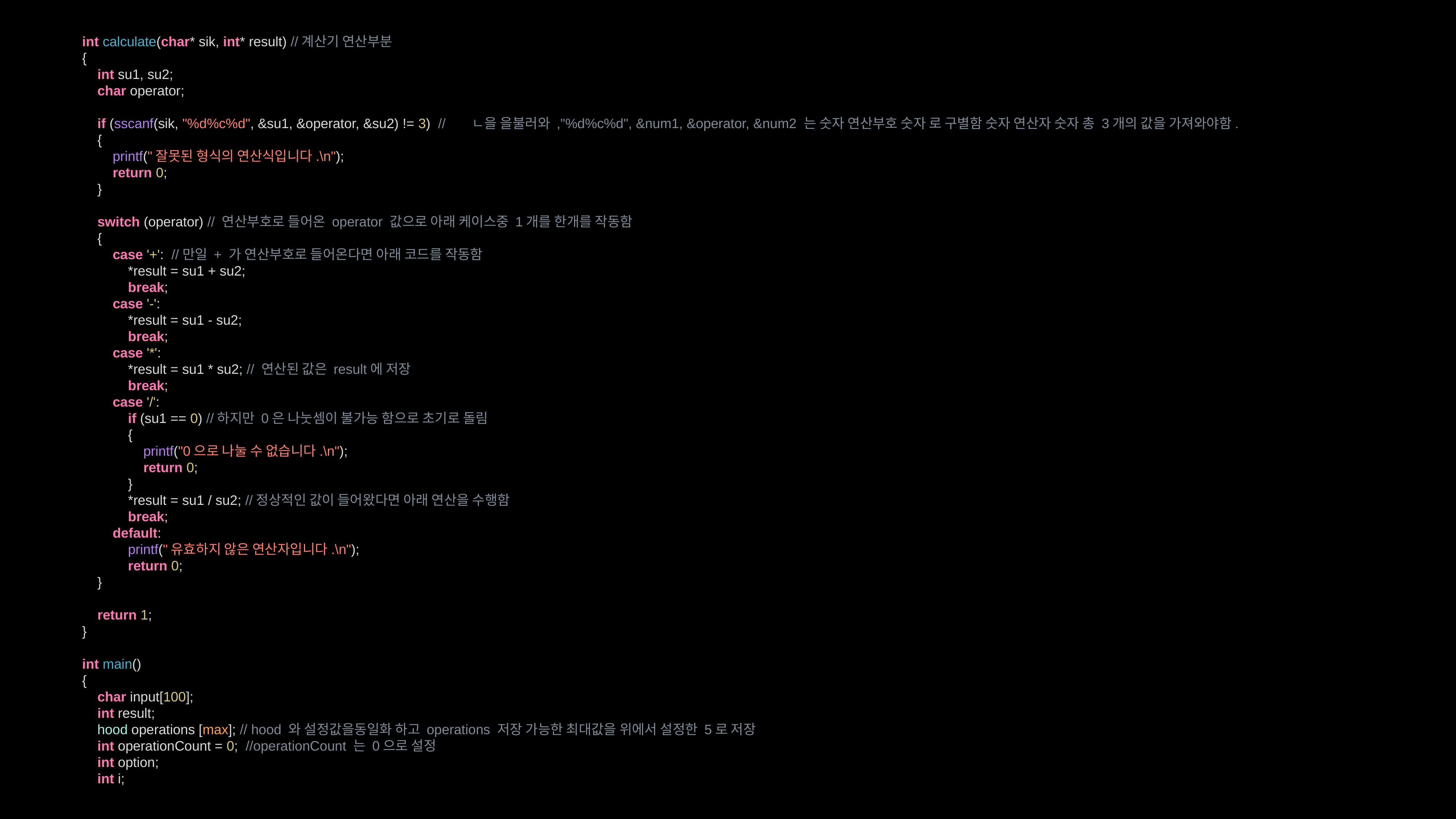

int calculate(char* sik, int* result) //계산기 연산부분
{
    int su1, su2;
    char operator;

    if (sscanf(sik, "%d%c%d", &su1, &operator, &su2) != 3)  //      ㄴ을 을불러와 ,"%d%c%d", &num1, &operator, &num2 는 숫자 연산부호 숫자 로 구별함 숫자 연산자 숫자 총 3개의 값을 가져와야함.
    {
        printf("잘못된 형식의 연산식입니다.\n");
        return 0;
    }

    switch (operator) // 연산부호로 들어온 operator 값으로 아래 케이스중 1개를 한개를 작동함
    {
        case '+':  //만일 + 가 연산부호로 들어온다면 아래 코드를 작동함
            *result = su1 + su2;
            break;
        case '-':
            *result = su1 - su2;
            break;
        case '*':
            *result = su1 * su2; // 연산된 값은 result에 저장
            break;
        case '/':
            if (su1 == 0) //하지만 0은 나눗셈이 불가능 함으로 초기로 돌림
            {
                printf("0으로 나눌 수 없습니다.\n");
                return 0;
            }
            *result = su1 / su2; //정상적인 값이 들어왔다면 아래 연산을 수행함
            break;
        default:
            printf("유효하지 않은 연산자입니다.\n");
            return 0;
    }

    return 1;
}

int main()
{
    char input[100];
    int result;
    hood operations [max]; // hood 와 설정값을동일화 하고 operations 저장 가능한 최대값을 위에서 설정한 5로 저장
    int operationCount = 0;  //operationCount 는 0으로 설정
    int option;
    int i;